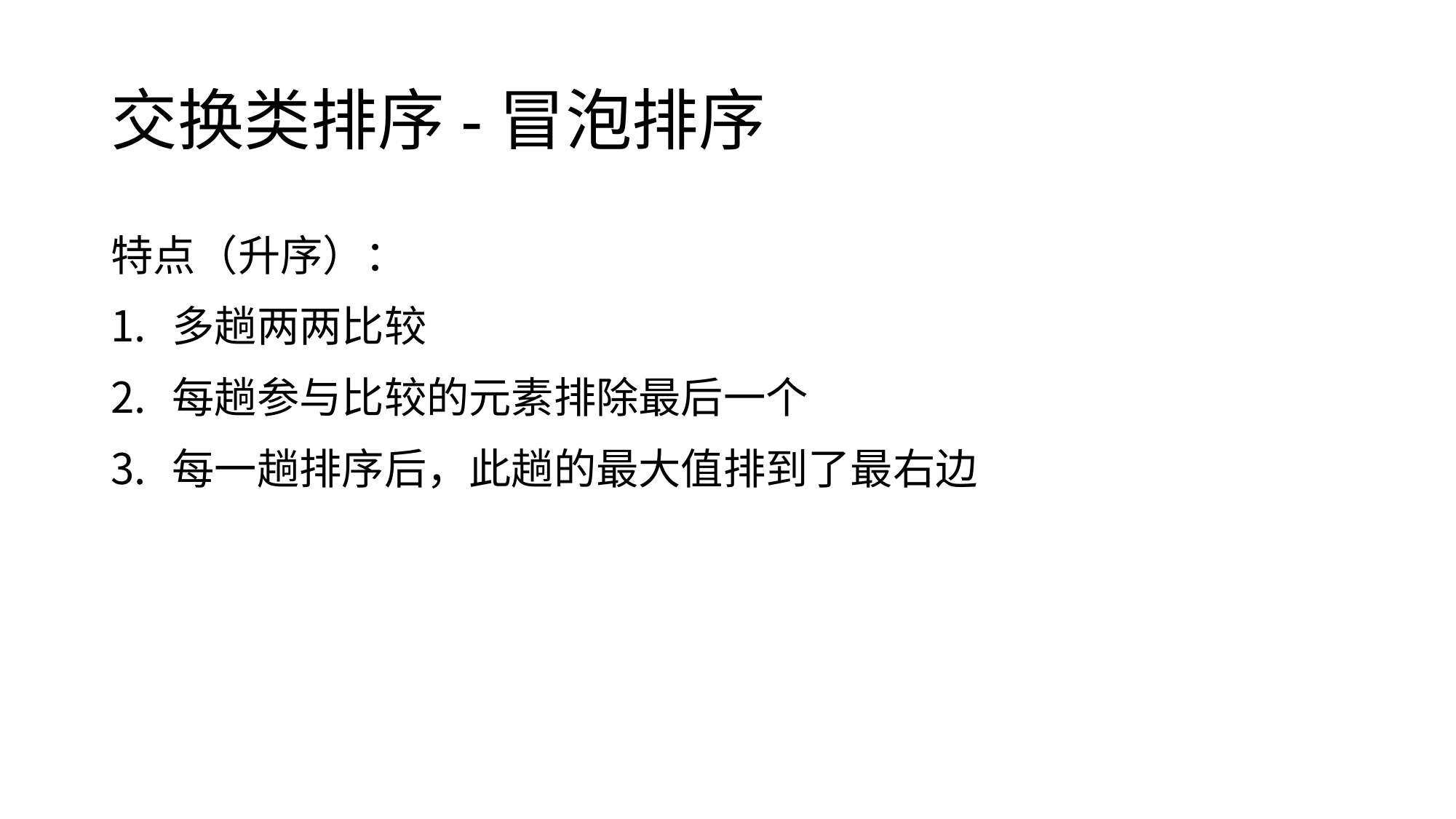

# 交换类排序-冒泡排序
特点（升序）：
多趟两两比较
每趟参与比较的元素排除最后一个
每一趟排序后，此趟的最大值排到了最右边